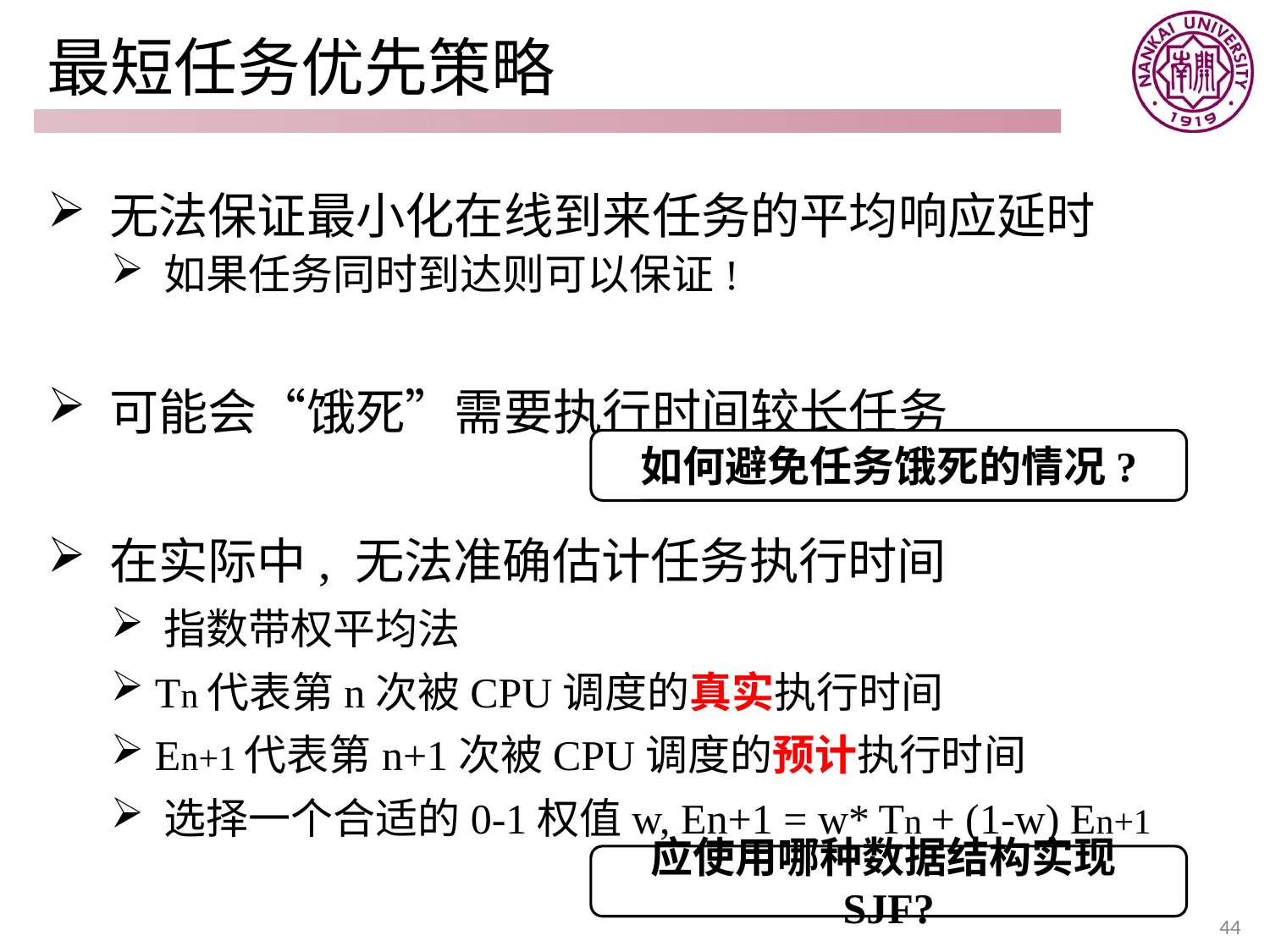

# 最短任务优先策略
 无法保证最小化在线到来任务的平均响应延时
 如果任务同时到达则可以保证!

 可能会“饿死”需要执行时间较长任务

 在实际中, 无法准确估计任务执行时间
 指数带权平均法
 Tn代表第n次被CPU调度的真实执行时间
 En+1代表第n+1次被CPU调度的预计执行时间
 选择一个合适的0-1权值w, En+1 = w* Tn + (1-w) En+1
如何避免任务饿死的情况?
应使用哪种数据结构实现SJF?
44